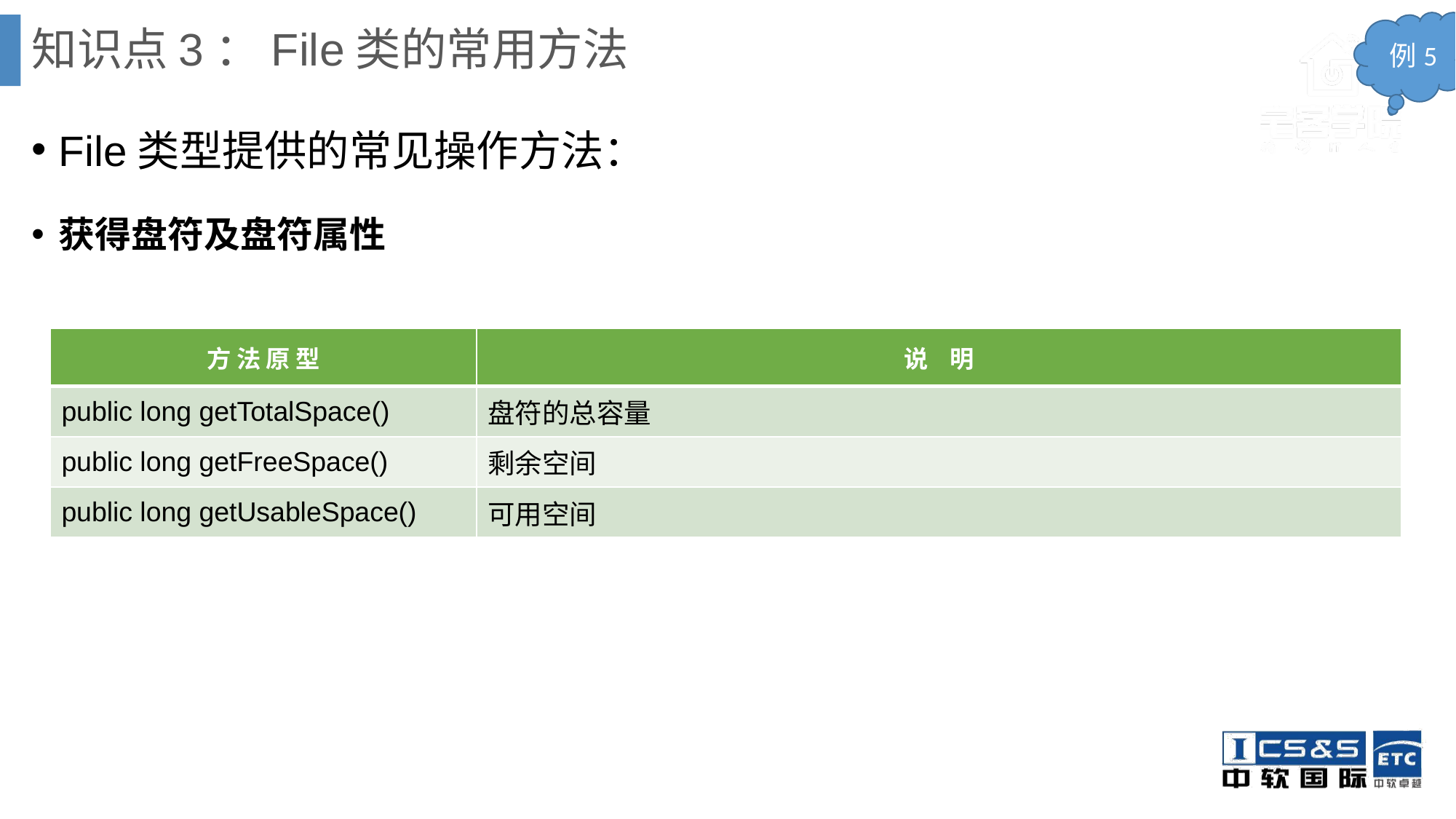

# 知识点3：File类的常用方法
例5
File类型提供的常见操作方法：
获得盘符及盘符属性

| 方 法 原 型 | 说 明 |
| --- | --- |
| public long getTotalSpace() | 盘符的总容量 |
| public long getFreeSpace() | 剩余空间 |
| public long getUsableSpace() | 可用空间 |